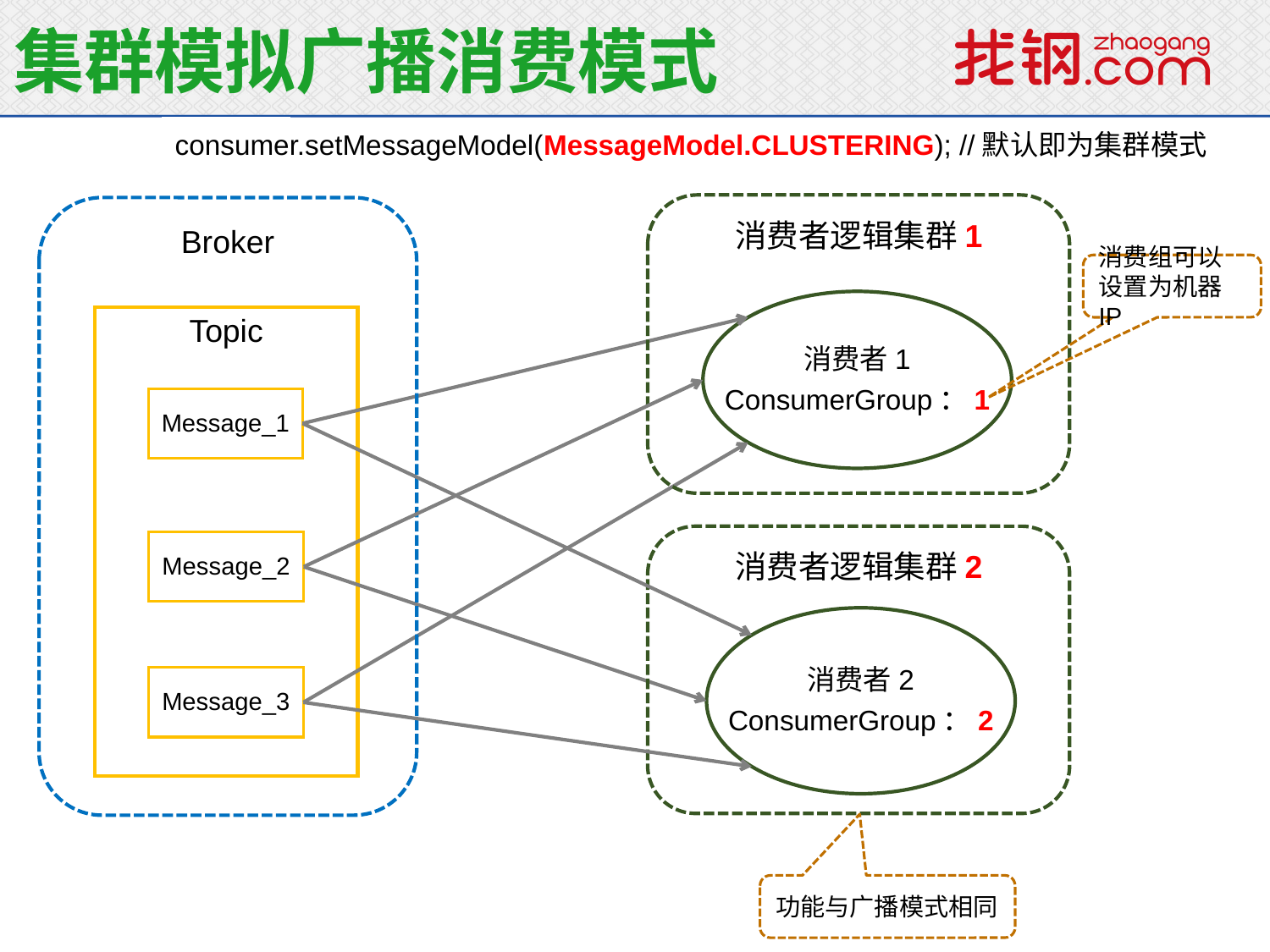

集群模拟广播消费模式
consumer.setMessageModel(MessageModel.CLUSTERING); //默认即为集群模式
消费者逻辑集群1
Broker
消费组可以设置为机器IP
消费者1
ConsumerGroup：1
Topic
Message_1
消费者逻辑集群2
Message_2
消费者2
ConsumerGroup：2
Message_3
功能与广播模式相同